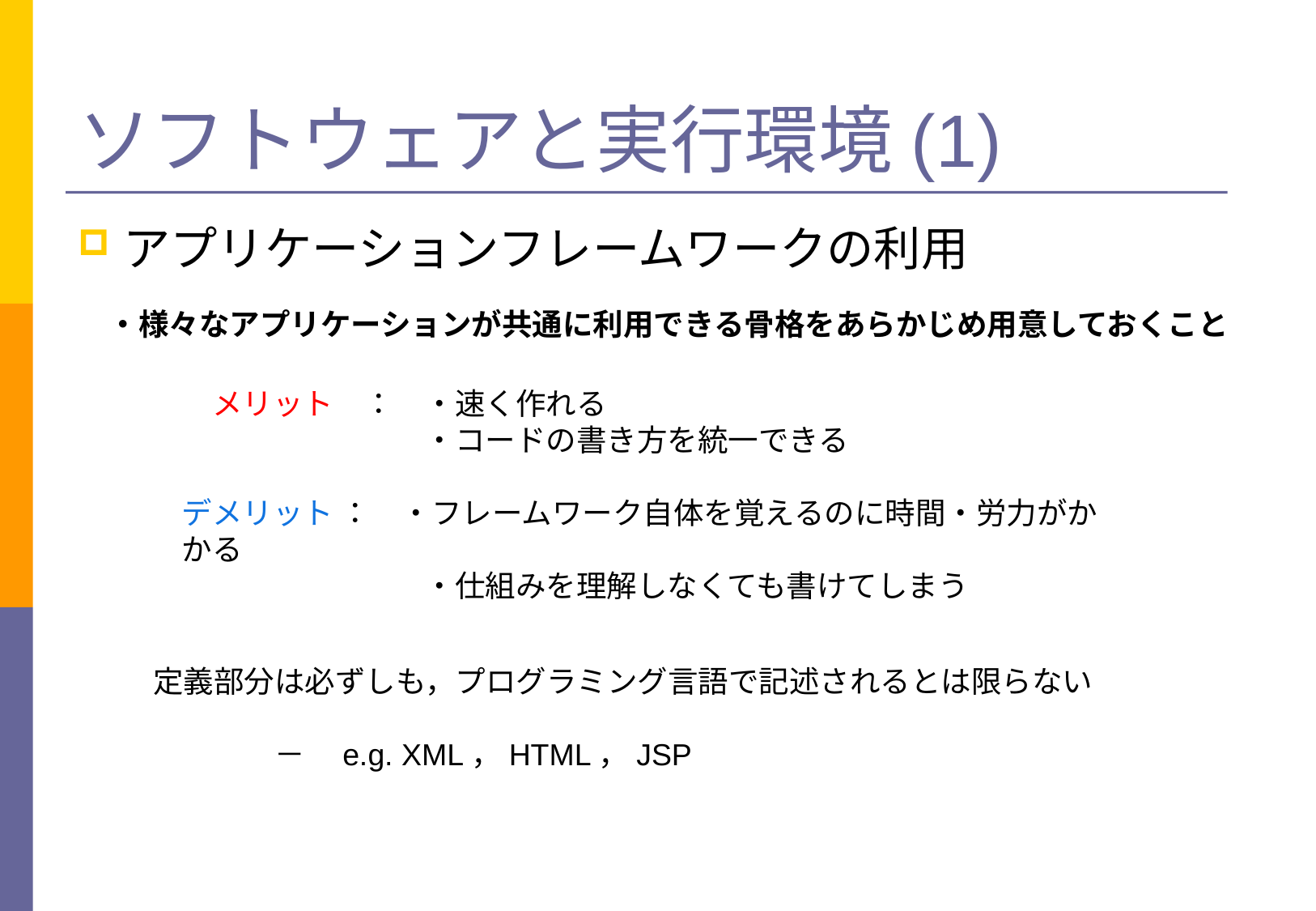

# ソフトウェアと実行環境(1)
アプリケーションフレームワークの利用

　・様々なアプリケーションが共通に利用できる骨格をあらかじめ用意しておくこと

　メリット　：　・速く作れる
　　　　　　　　・コードの書き方を統一できる

デメリット ：　・フレームワーク自体を覚えるのに時間・労力がかかる
　　　　　　　　・仕組みを理解しなくても書けてしまう

定義部分は必ずしも，プログラミング言語で記述されるとは限らない

　　　　－　e.g. XML，HTML，JSP